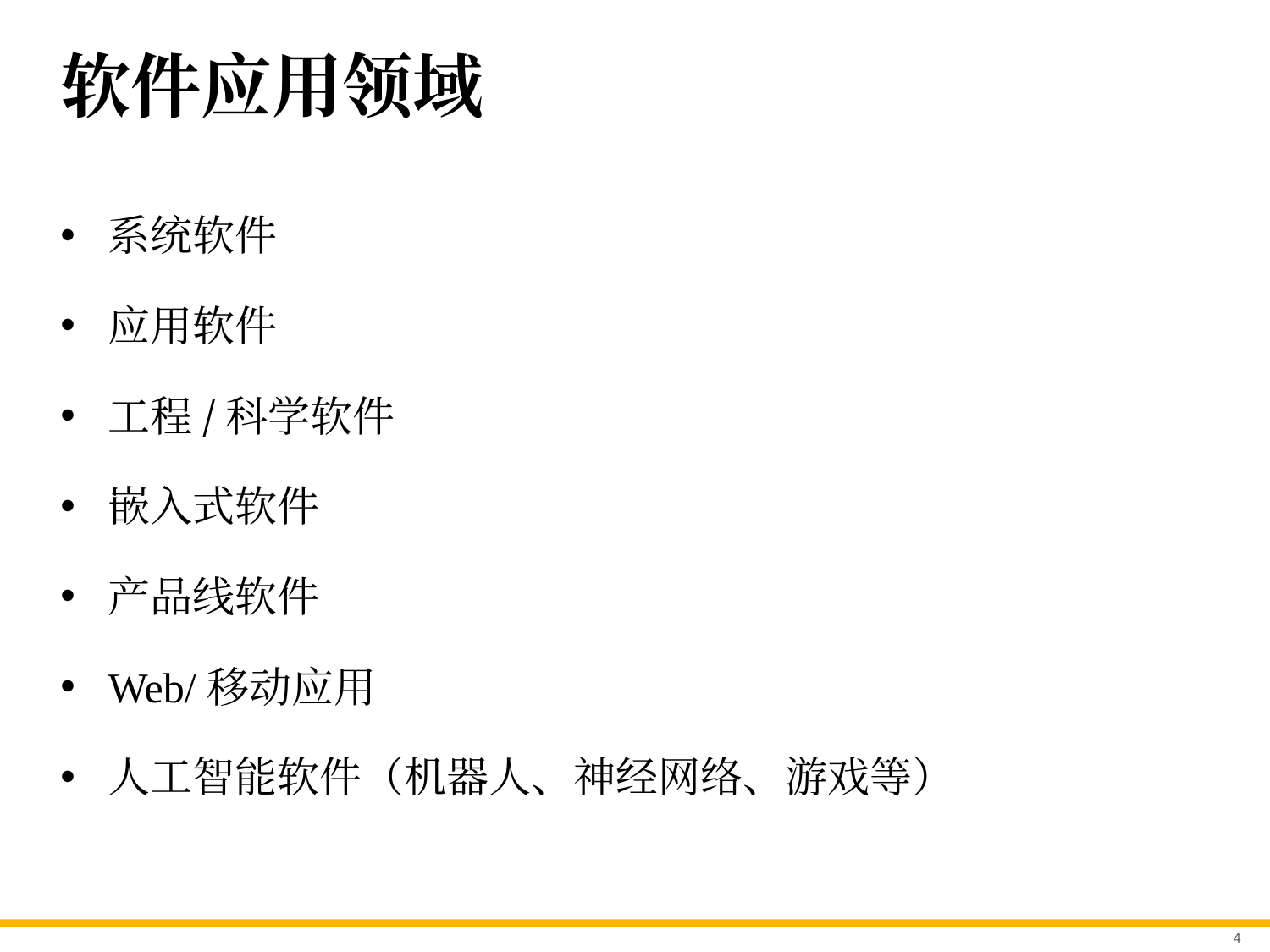

# 软件应用领域
系统软件
应用软件
工程/科学软件
嵌入式软件
产品线软件
Web/移动应用
人工智能软件（机器人、神经网络、游戏等）
4